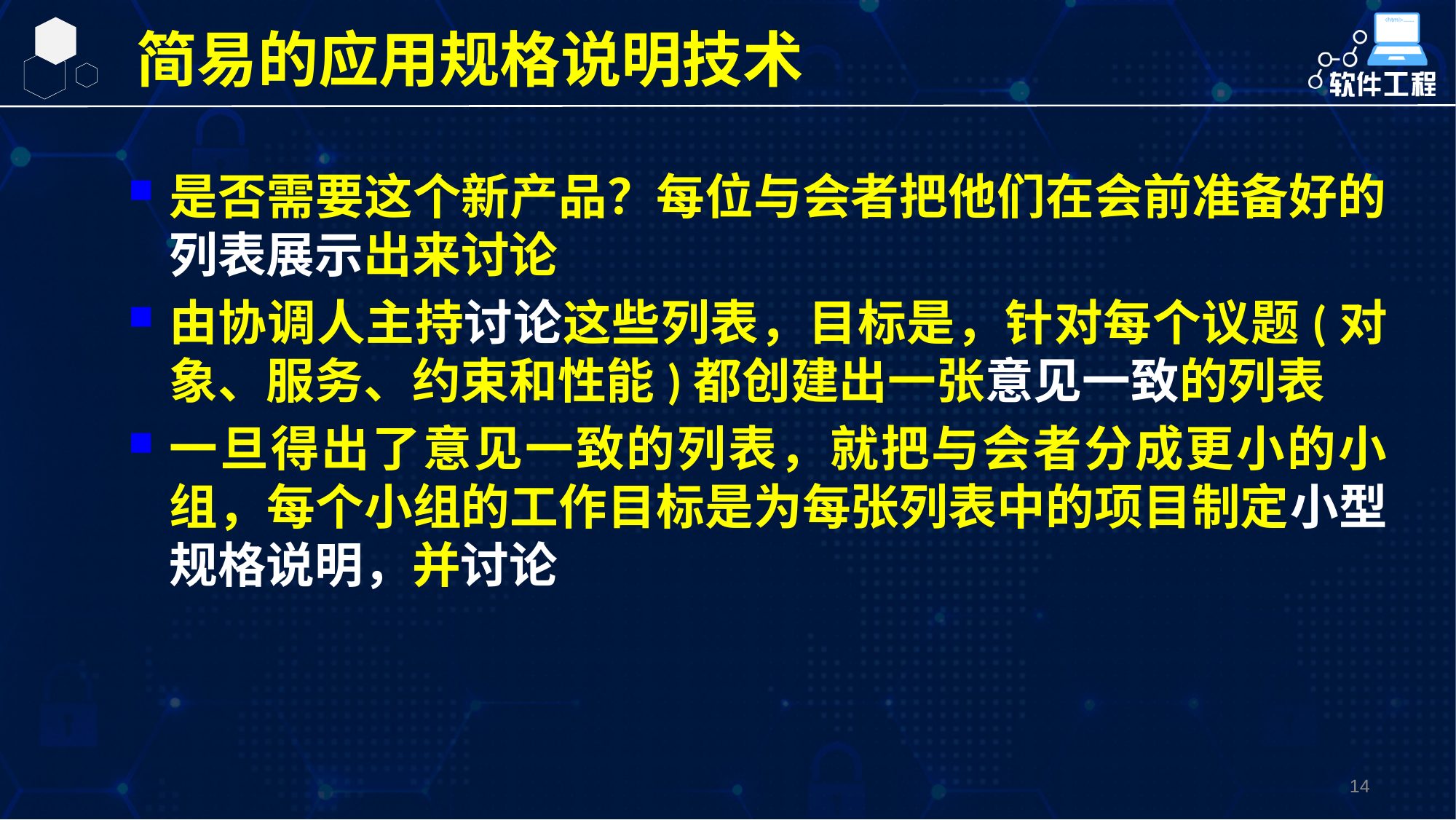

简易的应用规格说明技术
是否需要这个新产品？每位与会者把他们在会前准备好的列表展示出来讨论
由协调人主持讨论这些列表，目标是，针对每个议题(对象、服务、约束和性能)都创建出一张意见一致的列表
一旦得出了意见一致的列表，就把与会者分成更小的小组，每个小组的工作目标是为每张列表中的项目制定小型规格说明，并讨论
14